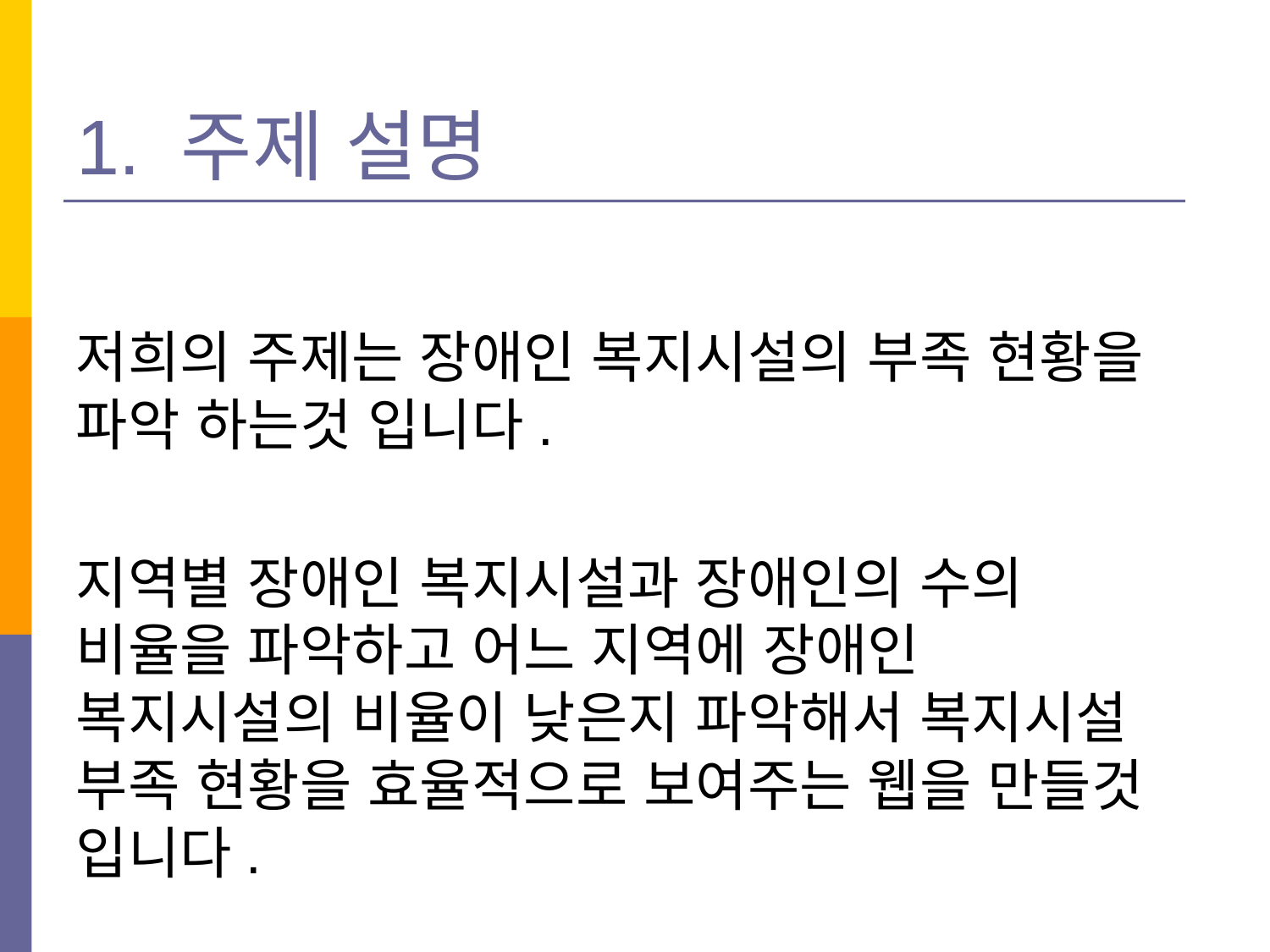

# 1. 주제 설명

저희의 주제는 장애인 복지시설의 부족 현황을 파악 하는것 입니다.

지역별 장애인 복지시설과 장애인의 수의 비율을 파악하고 어느 지역에 장애인 복지시설의 비율이 낮은지 파악해서 복지시설 부족 현황을 효율적으로 보여주는 웹을 만들것 입니다.